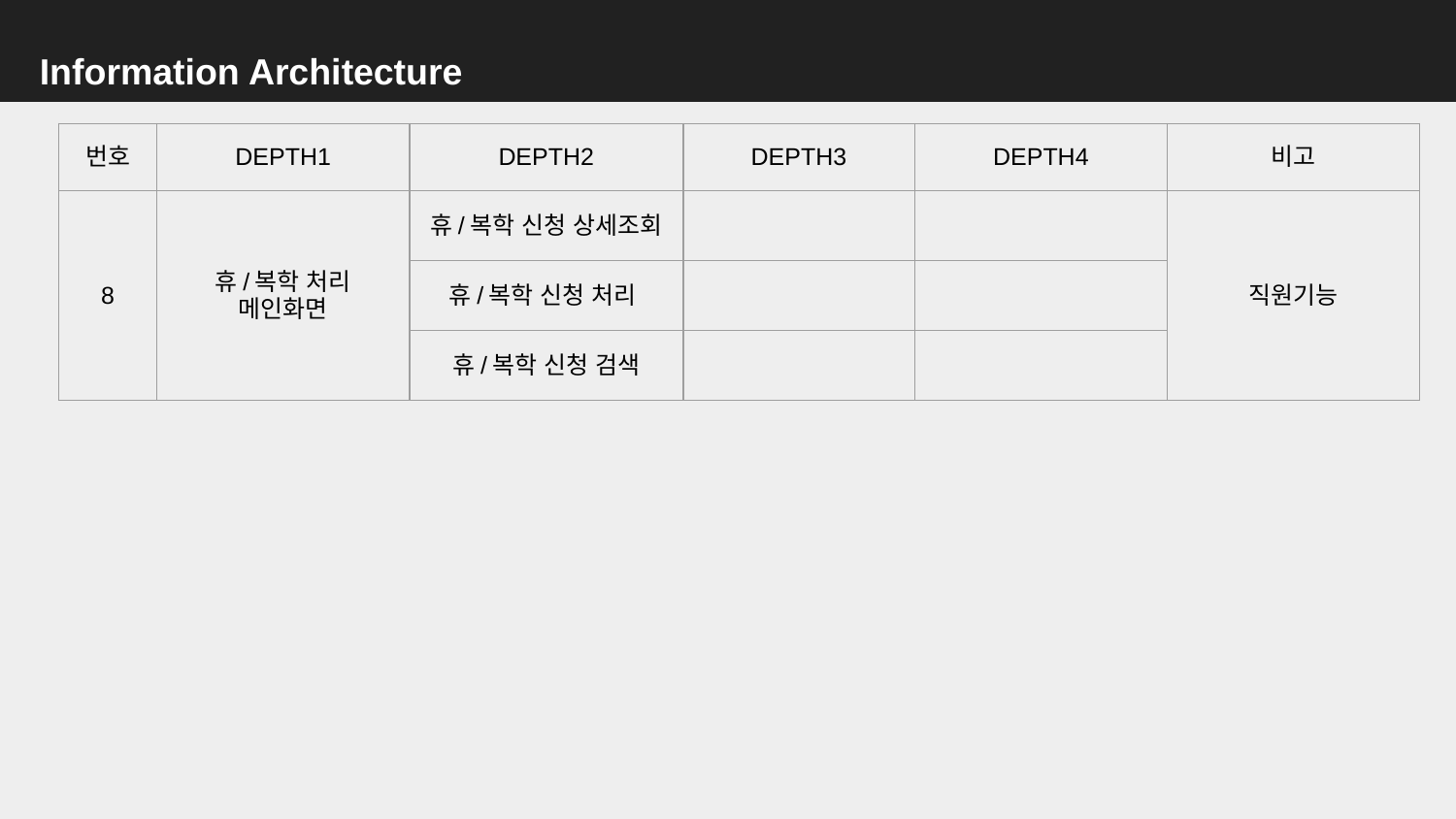

Information Architecture
#1 프로젝트 개요

| 번호 | DEPTH1 | DEPTH2 | DEPTH3 | DEPTH4 | 비고 |
| --- | --- | --- | --- | --- | --- |
| 8 | 휴/복학 처리 메인화면 | 휴/복학 신청 상세조회 |  |  | 직원기능 |
|  |  | 휴/복학 신청 처리 |  |  |  |
|  |  | 휴/복학 신청 검색 |  |  |  |